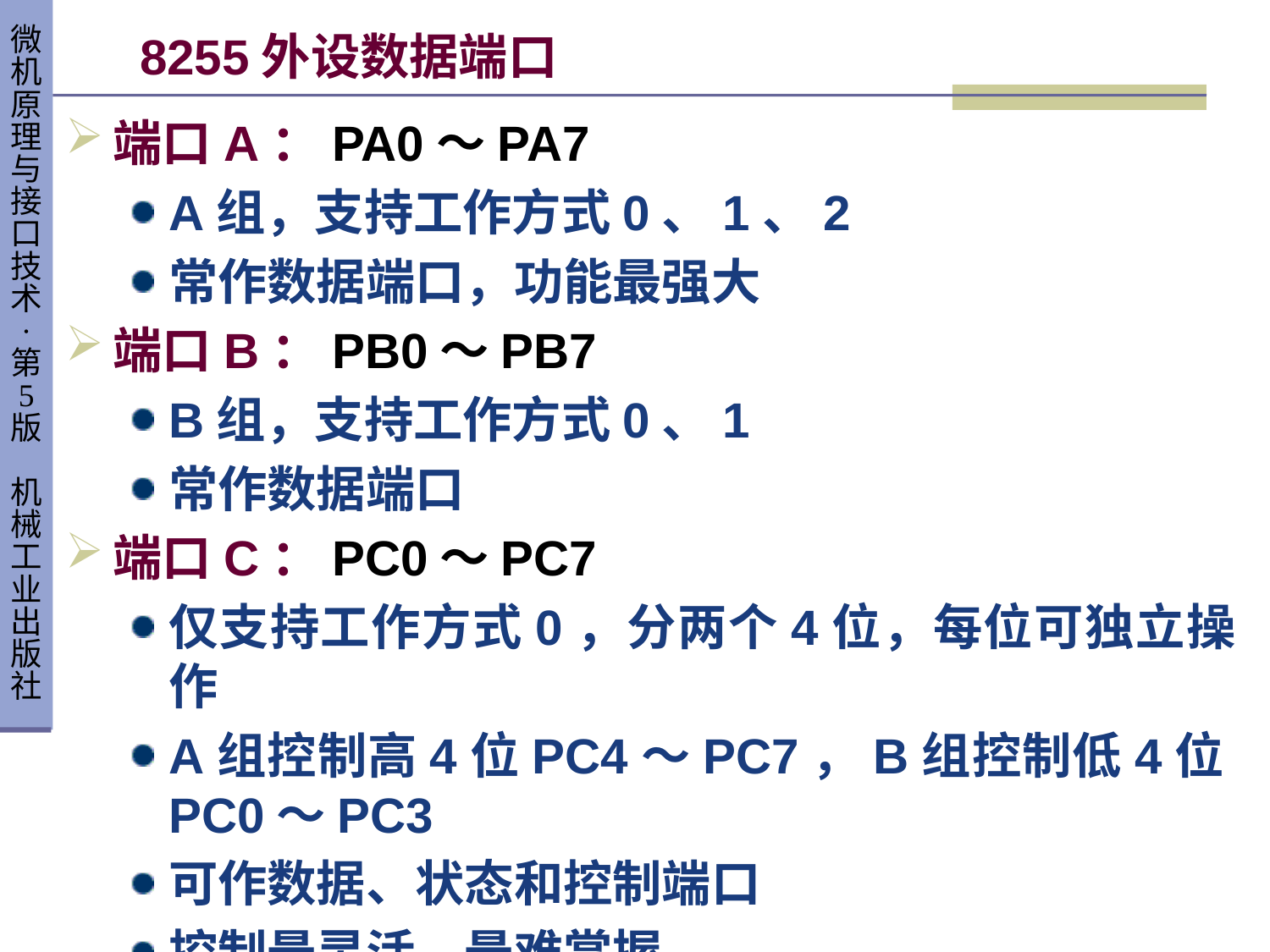

# 8255外设数据端口
端口A：PA0～PA7
A组，支持工作方式0、1、2
常作数据端口，功能最强大
端口B：PB0～PB7
B组，支持工作方式0、1
常作数据端口
端口C：PC0～PC7
仅支持工作方式0，分两个4位，每位可独立操作
A组控制高4位PC4～PC7，B组控制低4位PC0～PC3
可作数据、状态和控制端口
控制最灵活，最难掌握